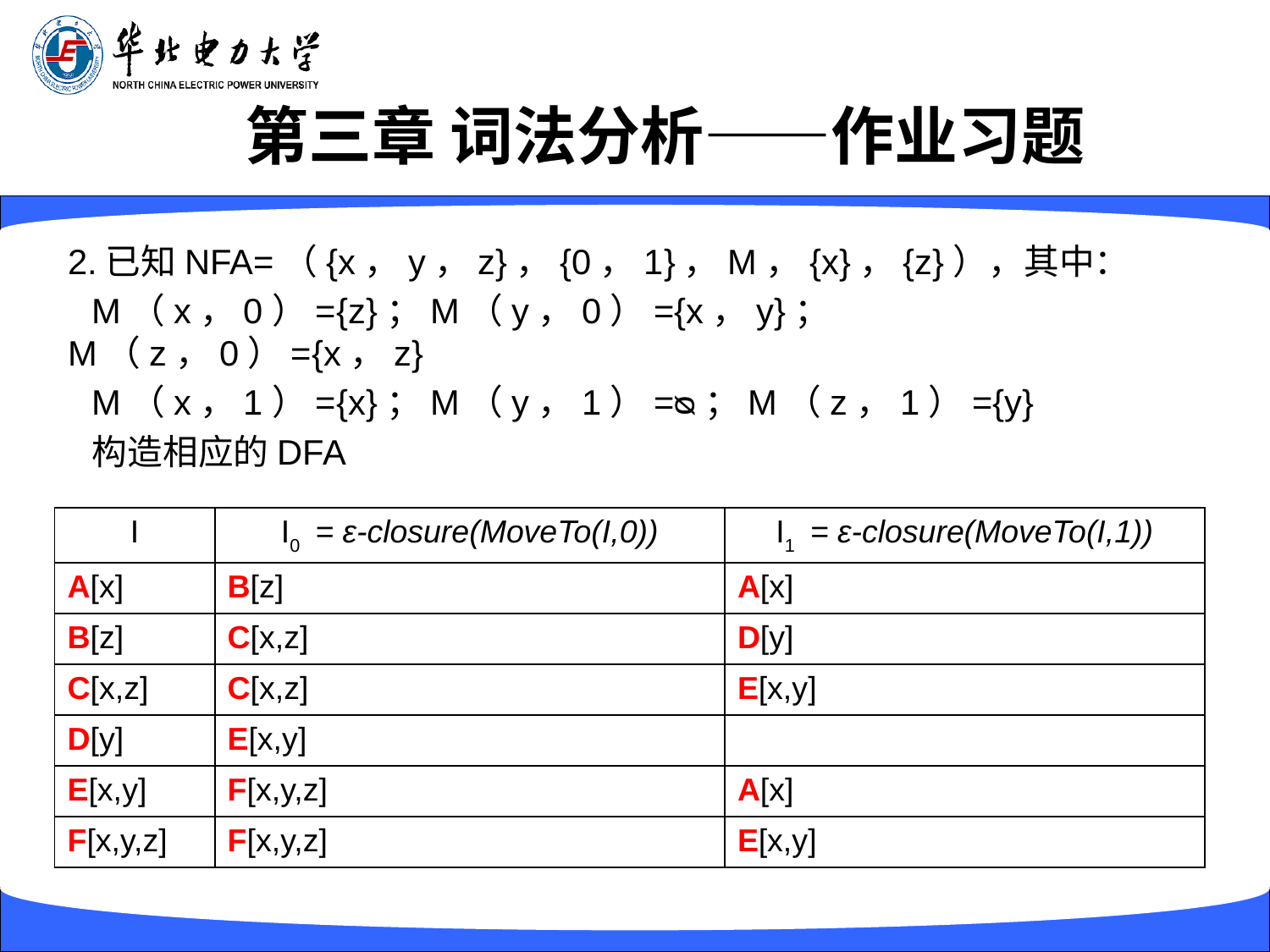

# 第三章 词法分析——作业习题
2.已知NFA=（{x，y，z}，{0，1}，M，{x}，{z}），其中：
M（x，0）={z}；M（y，0）={x，y}；M（z，0）={x，z}
M（x，1）={x}；M（y，1）=ᴓ；M（z，1）={y}
构造相应的DFA
| I | I0 = ε-closure(MoveTo(I,0)) | I1 = ε-closure(MoveTo(I,1)) |
| --- | --- | --- |
| A[x] | B[z] | A[x] |
| B[z] | C[x,z] | D[y] |
| C[x,z] | C[x,z] | E[x,y] |
| D[y] | E[x,y] |  |
| E[x,y] | F[x,y,z] | A[x] |
| F[x,y,z] | F[x,y,z] | E[x,y] |